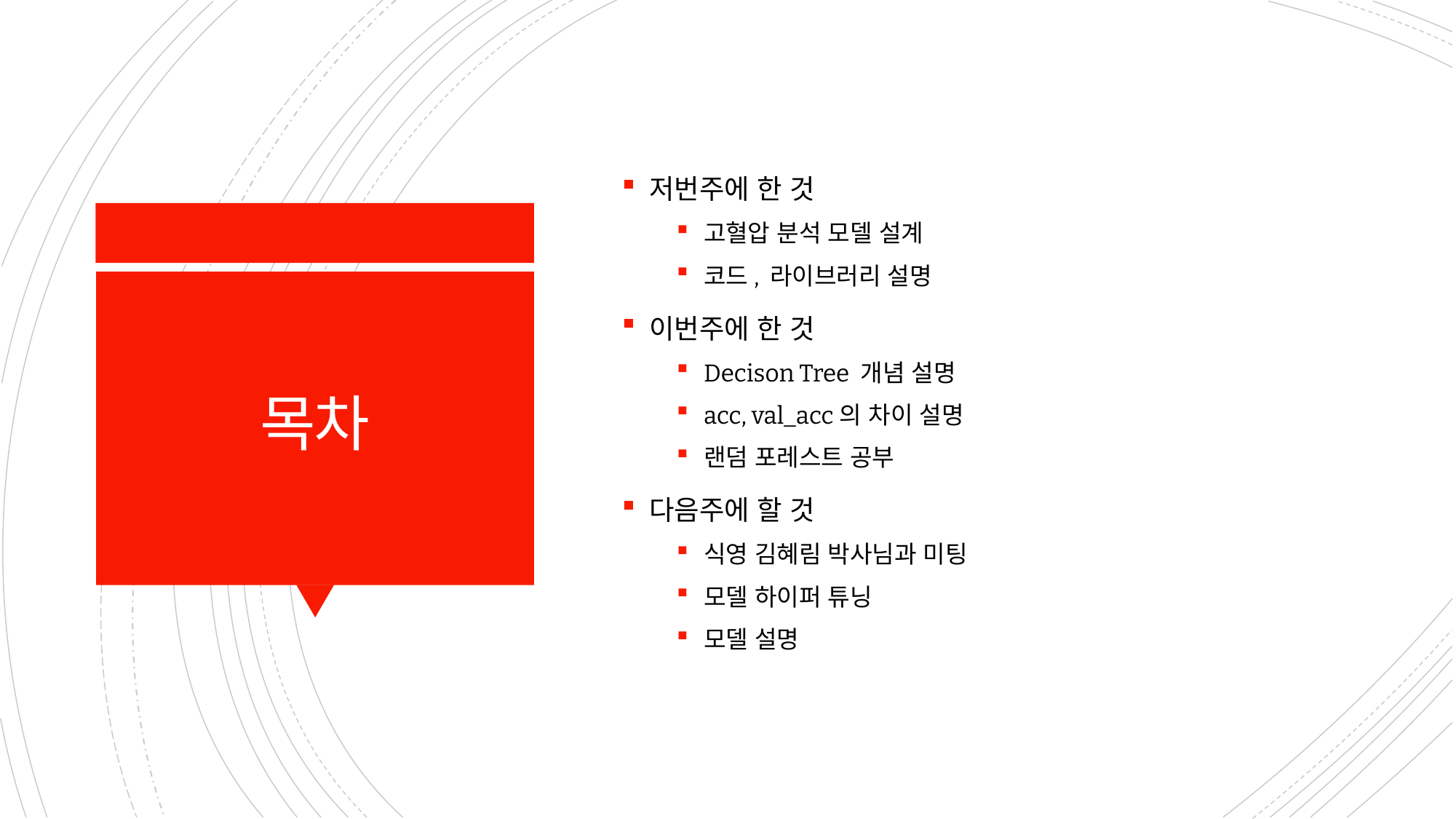

저번주에 한 것
고혈압 분석 모델 설계
코드, 라이브러리 설명
이번주에 한 것
Decison Tree 개념 설명
acc, val_acc의 차이 설명
랜덤 포레스트 공부
다음주에 할 것
식영 김혜림 박사님과 미팅
모델 하이퍼 튜닝
모델 설명
# 목차